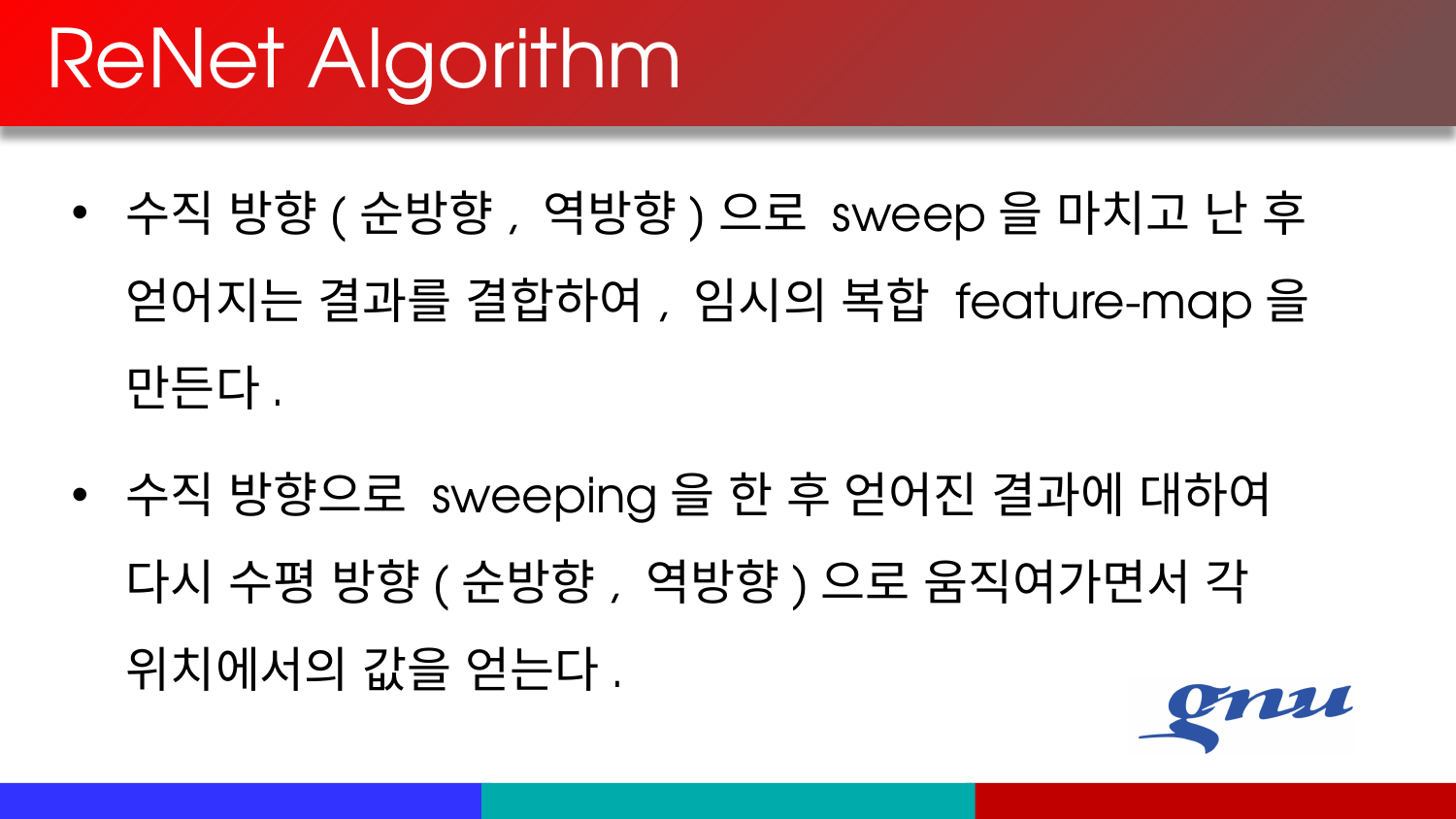

# ReNet Algorithm
수직 방향(순방향, 역방향)으로 sweep을 마치고 난 후 얻어지는 결과를 결합하여, 임시의 복합 feature-map을 만든다.
수직 방향으로 sweeping을 한 후 얻어진 결과에 대하여 다시 수평 방향(순방향, 역방향)으로 움직여가면서 각 위치에서의 값을 얻는다.